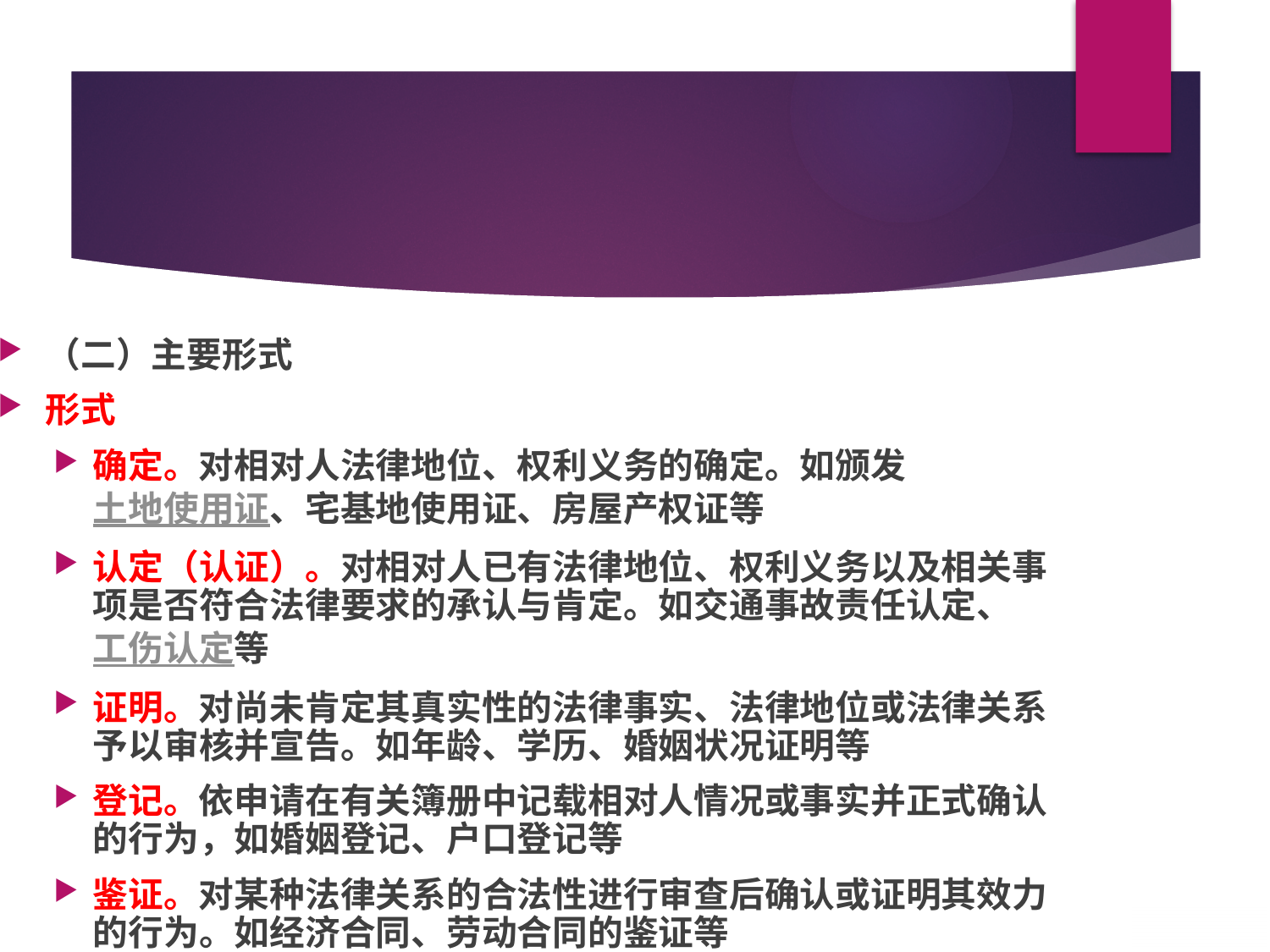

#
（二）主要形式
形式
确定。对相对人法律地位、权利义务的确定。如颁发土地使用证、宅基地使用证、房屋产权证等
认定（认证）。对相对人已有法律地位、权利义务以及相关事项是否符合法律要求的承认与肯定。如交通事故责任认定、工伤认定等
证明。对尚未肯定其真实性的法律事实、法律地位或法律关系予以审核并宣告。如年龄、学历、婚姻状况证明等
登记。依申请在有关簿册中记载相对人情况或事实并正式确认的行为，如婚姻登记、户口登记等
鉴证。对某种法律关系的合法性进行审查后确认或证明其效力的行为。如经济合同、劳动合同的鉴证等